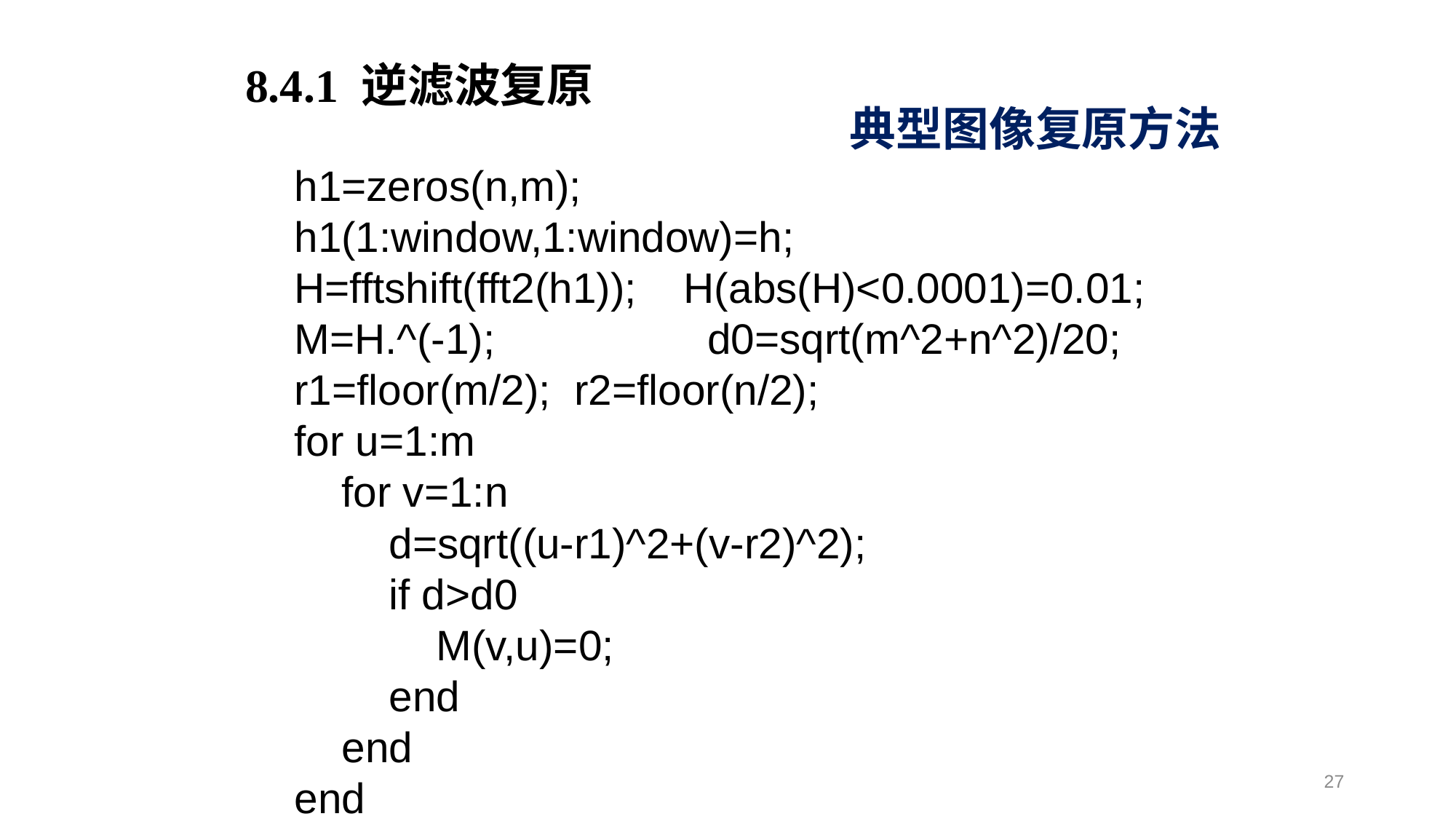

8.4.1 逆滤波复原
典型图像复原方法
h1=zeros(n,m);            h1(1:window,1:window)=h;
H=fftshift(fft2(h1));    H(abs(H)<0.0001)=0.01;
M=H.^(-1);                  d0=sqrt(m^2+n^2)/20;
r1=floor(m/2);  r2=floor(n/2);
for u=1:m
    for v=1:n
        d=sqrt((u-r1)^2+(v-r2)^2);
        if d>d0
            M(v,u)=0;
        end
    end
end
27